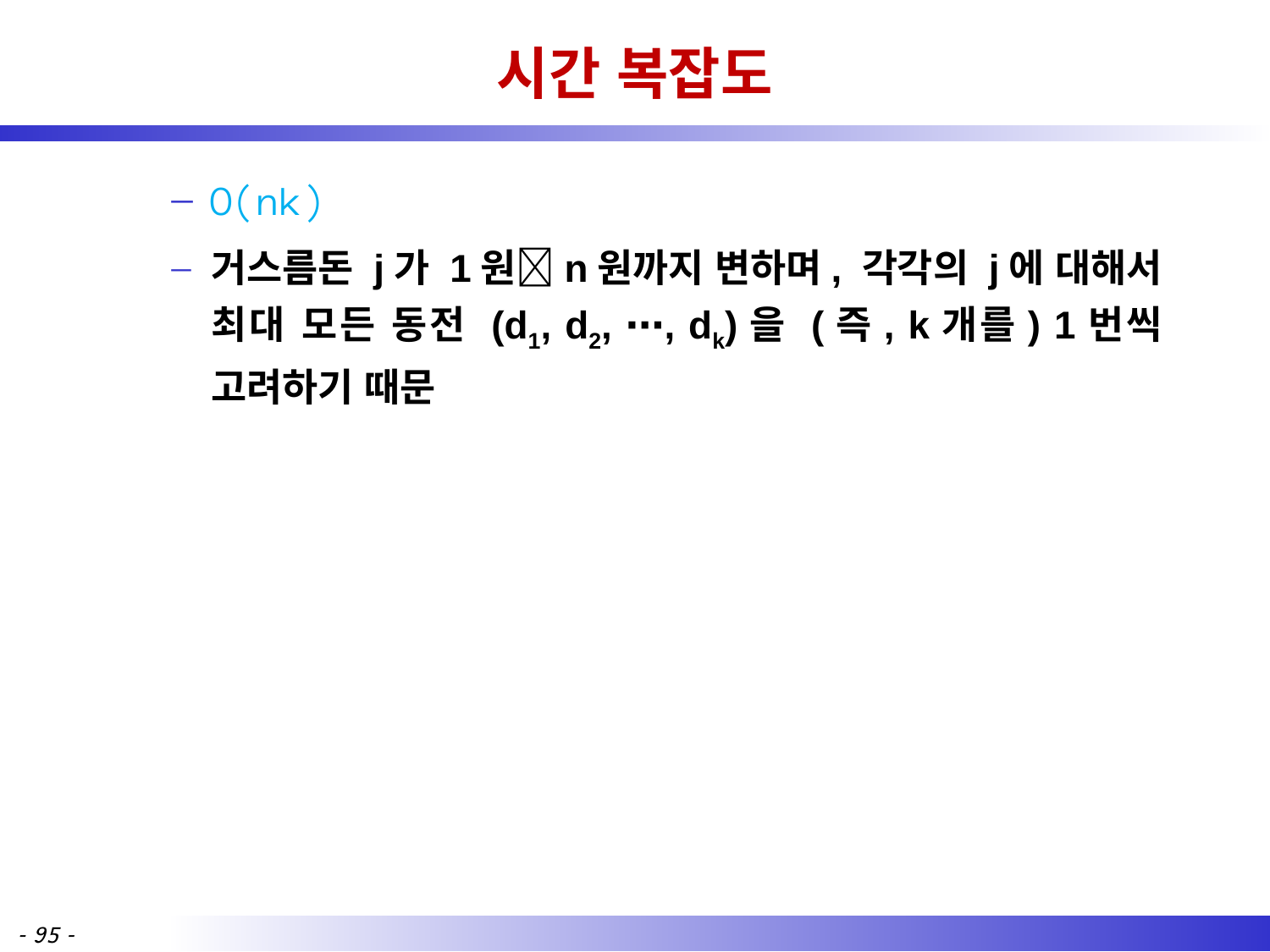

# 시간 복잡도
O(nk)
거스름돈 j가 1원∼n원까지 변하며, 각각의 j에 대해서 최대 모든 동전 (d1, d2, ⋯, dk)을 (즉, k개를) 1번씩 고려하기 때문
- 95 -